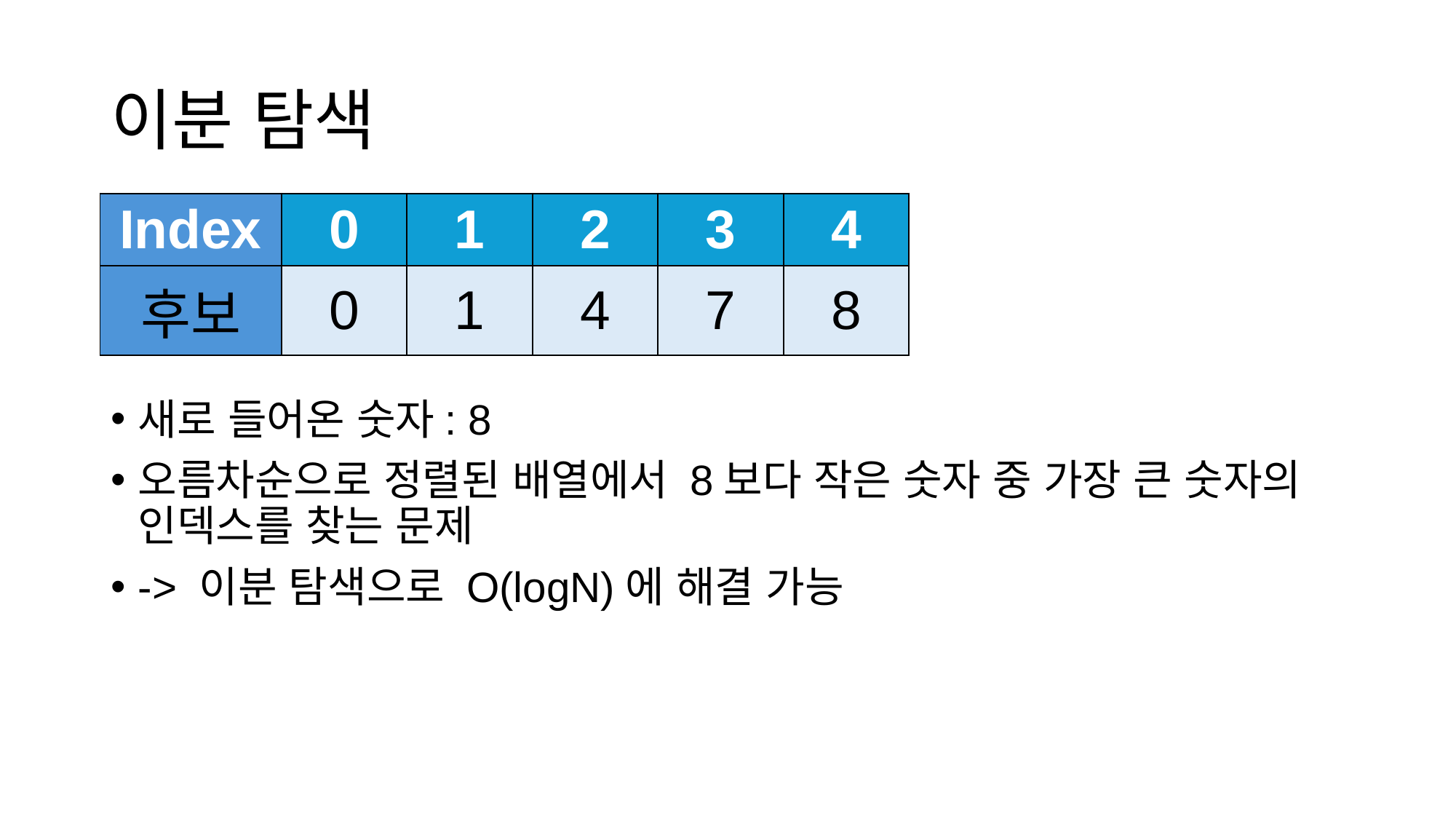

# 이분 탐색
| Index | 0 | 1 | 2 | 3 | 4 |
| --- | --- | --- | --- | --- | --- |
| 후보 | 0 | 1 | 4 | 7 | 8 |
새로 들어온 숫자: 8
오름차순으로 정렬된 배열에서 8보다 작은 숫자 중 가장 큰 숫자의 인덱스를 찾는 문제
-> 이분 탐색으로 O(logN)에 해결 가능